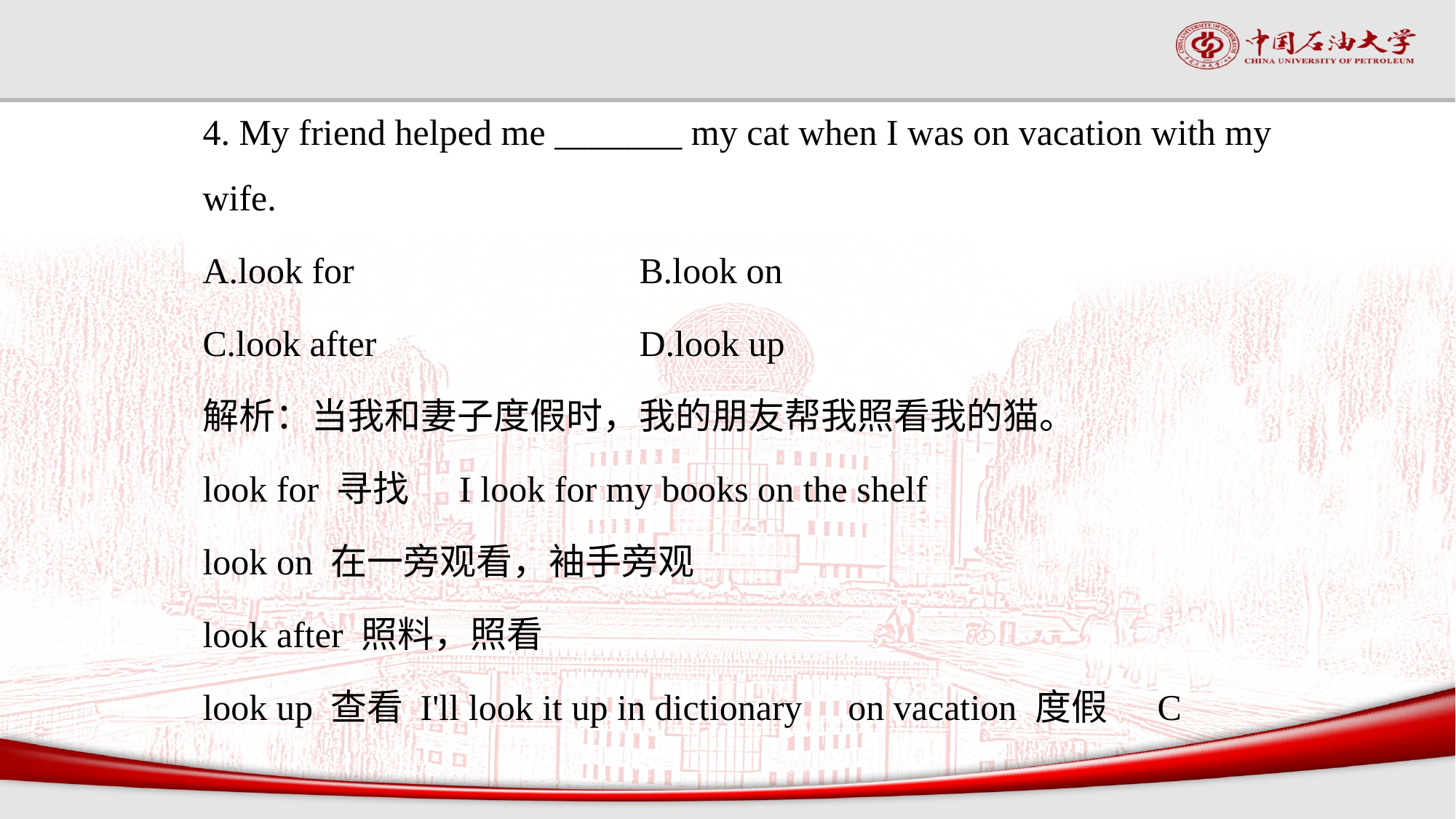

#
4. My friend helped me _______ my cat when I was on vacation with my wife.
A.look for			B.look on
C.look after			D.look up
解析：当我和妻子度假时，我的朋友帮我照看我的猫。
look for 寻找     I look for my books on the shelf
look on 在一旁观看，袖手旁观
look after 照料，照看
look up 查看 I'll look it up in dictionary     on vacation 度假     C